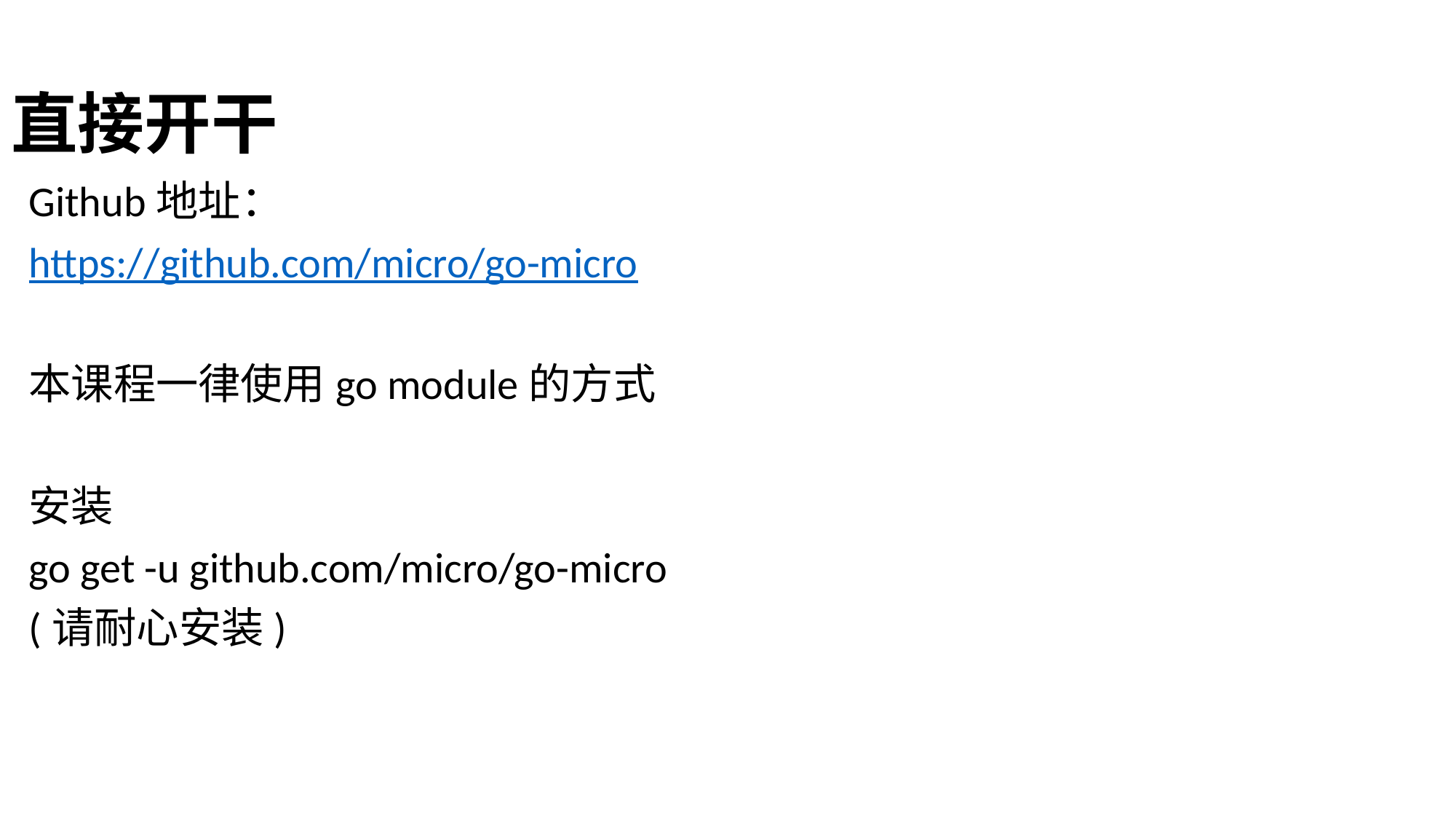

# 直接开干
Github地址：
https://github.com/micro/go-micro

本课程一律使用go module的方式

安装
go get -u github.com/micro/go-micro
(请耐心安装)